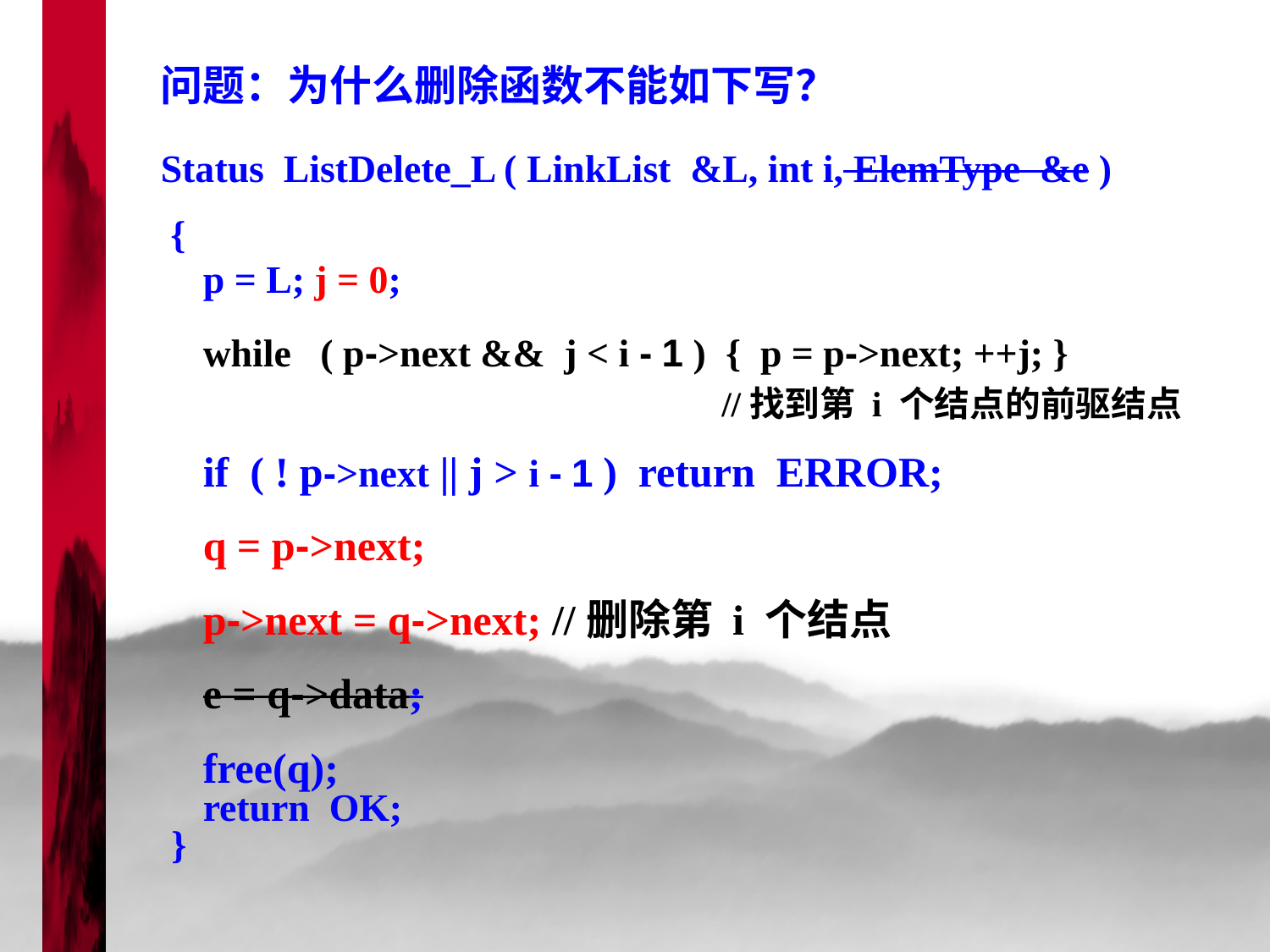

问题：为什么删除函数不能如下写？
Status  ListDelete_L ( LinkList  &L, int i, ElemType  &e )
 {
}
p = L; j = 0;
while   ( p->next &&  j < i - 1 )  {  p = p->next; ++j; }
//找到第 i 个结点的前驱结点
if  ( ! p->next || j > i - 1 )  return  ERROR;
q = p->next;
p->next = q->next; //删除第 i 个结点
e = q->data;
free(q);
return  OK;